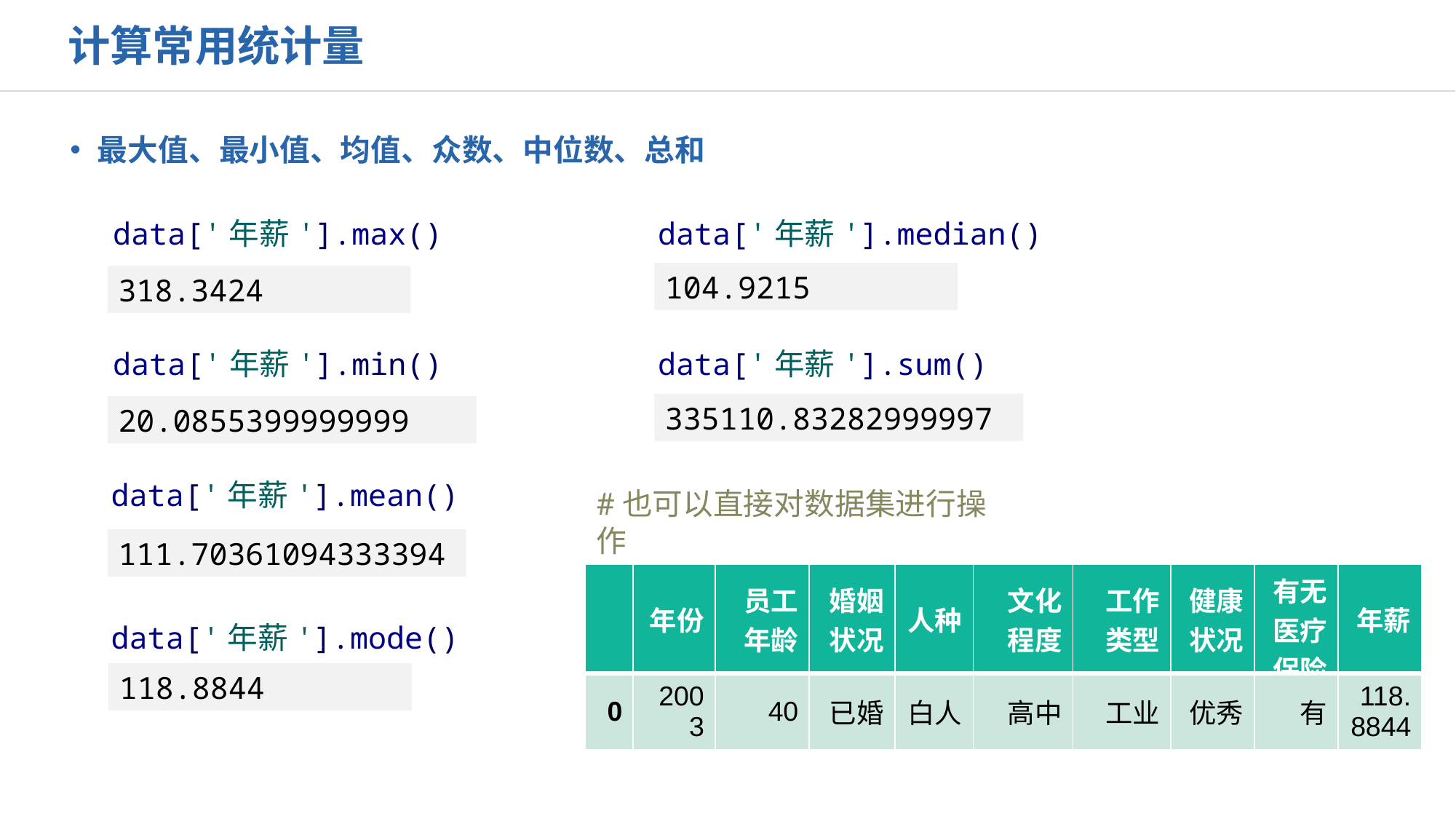

计算常用统计量
最大值、最小值、均值、众数、中位数、总和

data['年薪'].median()
data['年薪'].max()
104.9215
318.3424
data['年薪'].min()
data['年薪'].sum()
335110.83282999997
20.0855399999999
data['年薪'].mean()
#也可以直接对数据集进行操作
data.mode()
111.70361094333394
|  | 年份 | 员工年龄 | 婚姻状况 | 人种 | 文化程度 | 工作类型 | 健康状况 | 有无医疗保险 | 年薪 |
| --- | --- | --- | --- | --- | --- | --- | --- | --- | --- |
| 0 | 2003 | 40 | 已婚 | 白人 | 高中 | 工业 | 优秀 | 有 | 118.8844 |
data['年薪'].mode()
118.8844